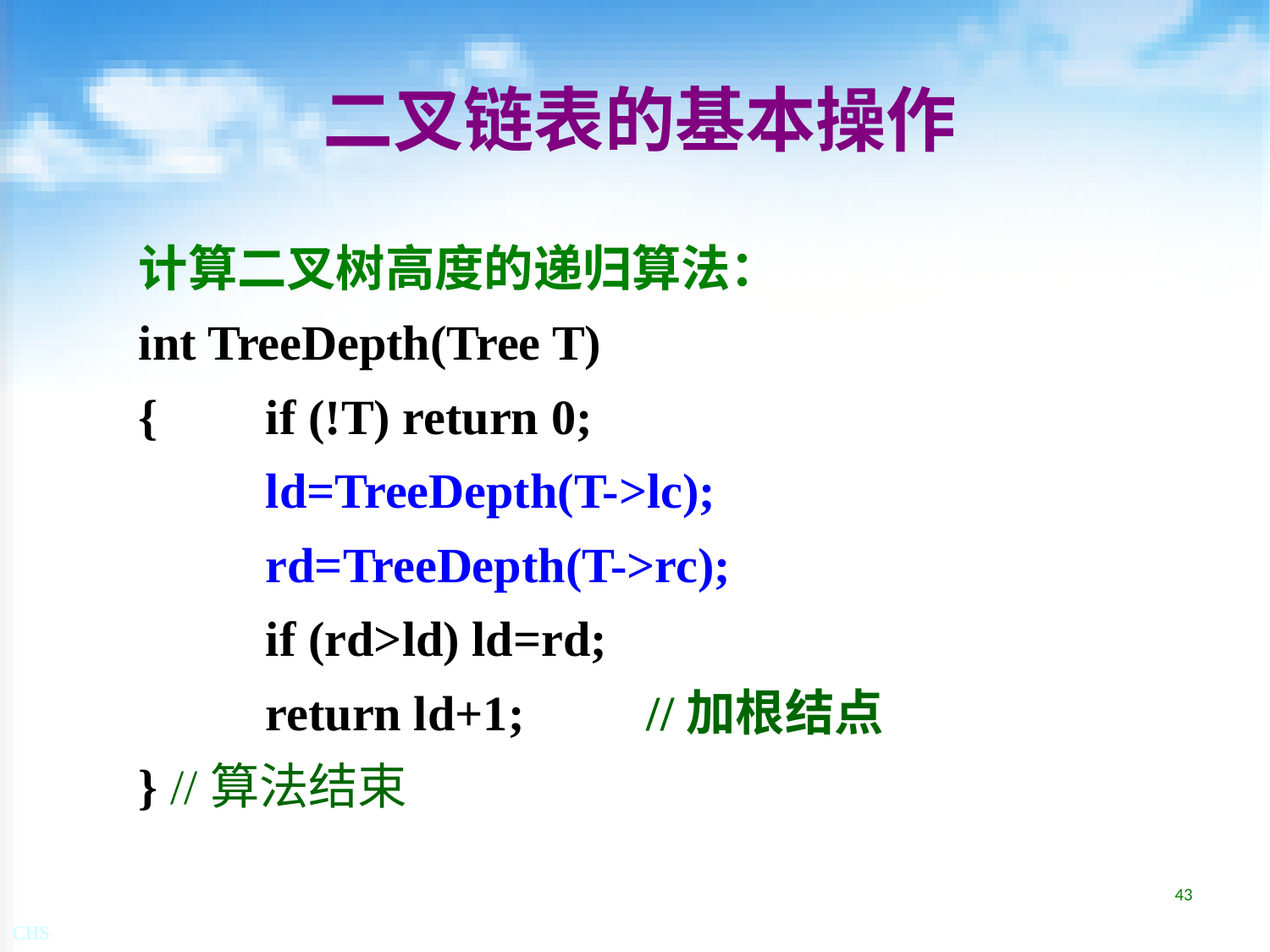

# 二叉链表的基本操作
计算二叉树高度的递归算法：
int TreeDepth(Tree T)
{	if (!T) return 0;
	ld=TreeDepth(T->lc);
	rd=TreeDepth(T->rc);
	if (rd>ld) ld=rd;
	return ld+1;	//加根结点
} //算法结束
43